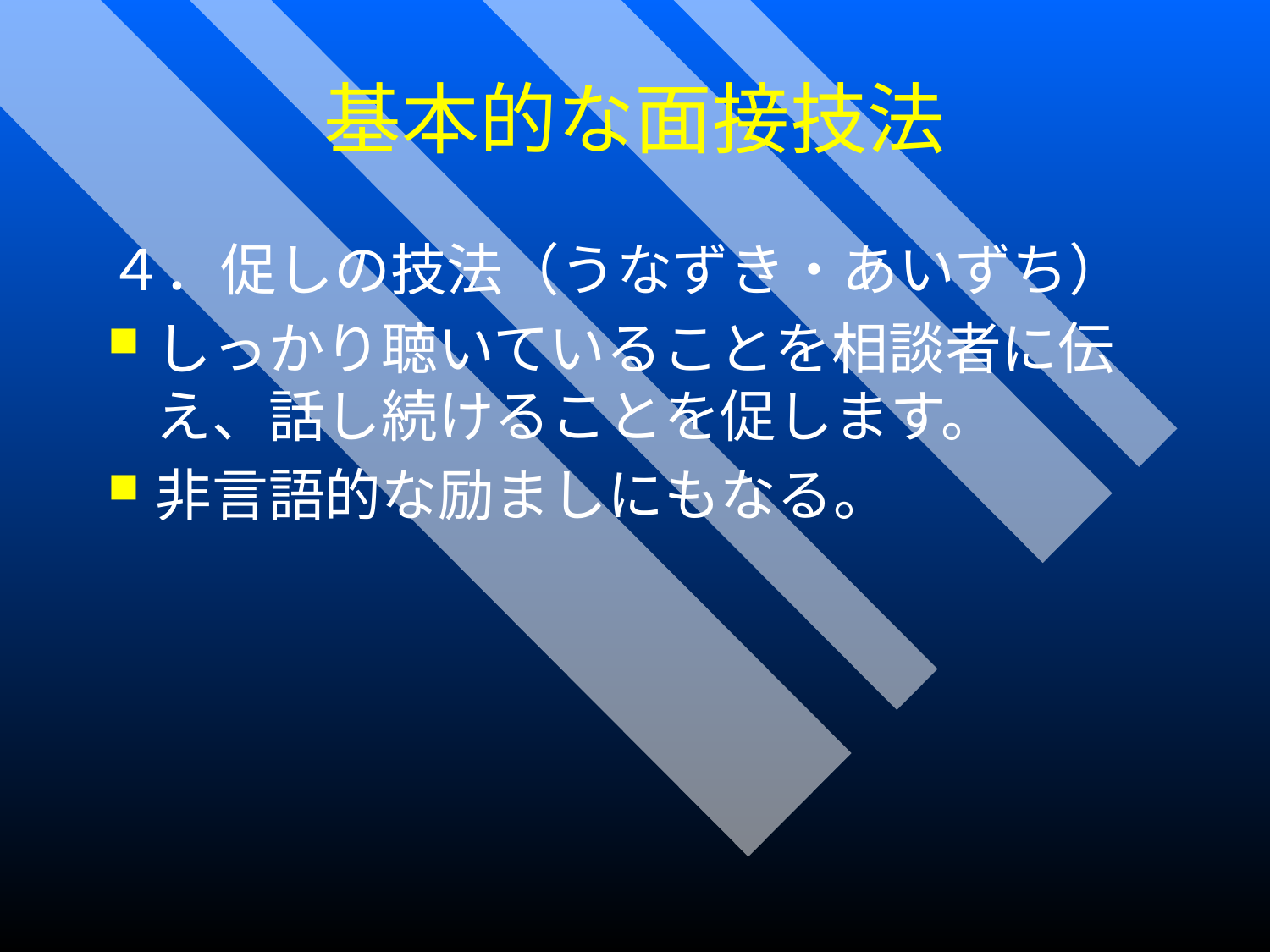

基本的な面接技法
４．促しの技法（うなずき・あいずち）
しっかり聴いていることを相談者に伝え、話し続けることを促します。
非言語的な励ましにもなる。